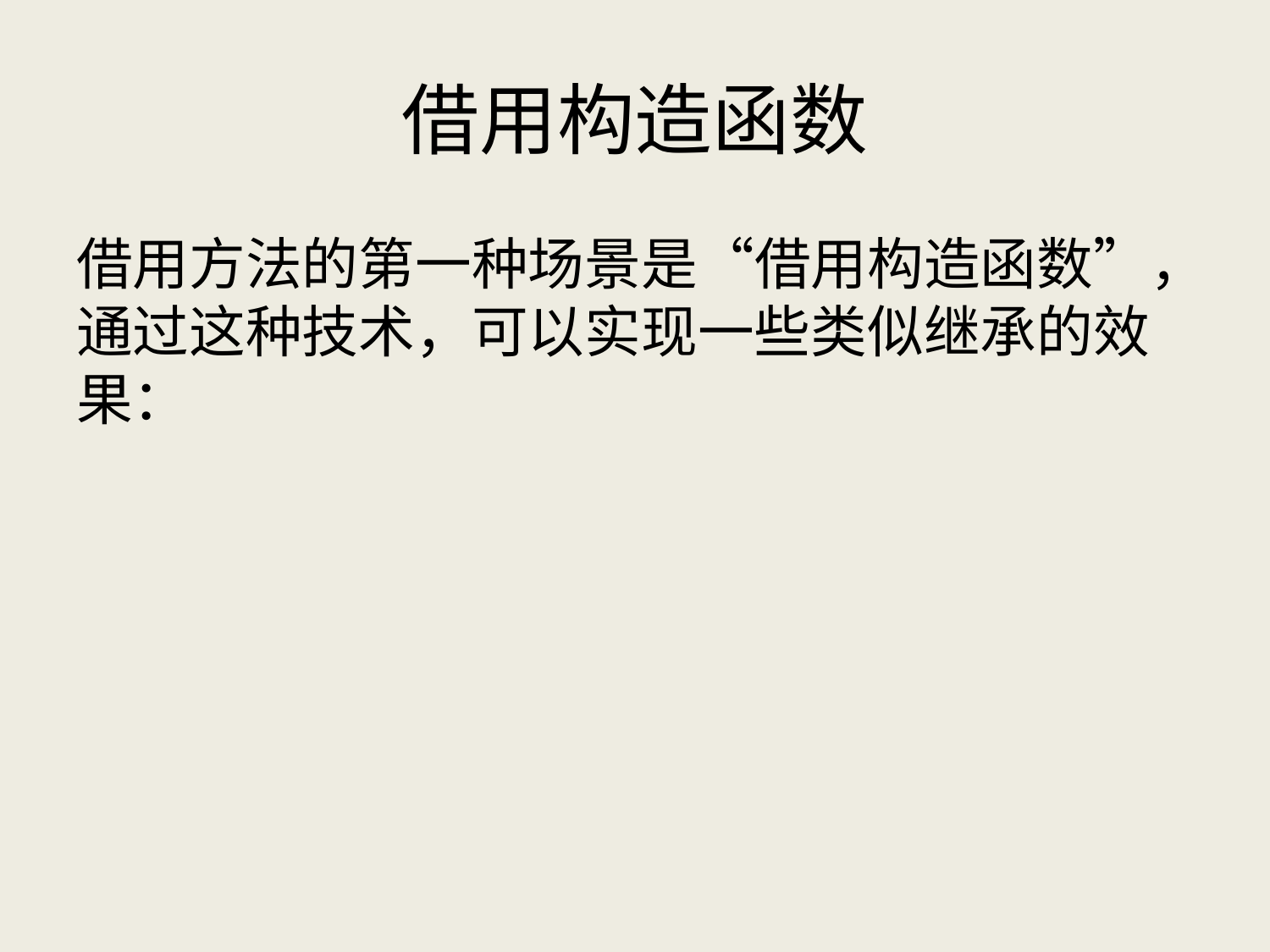

# 借用构造函数
借用方法的第一种场景是“借用构造函数”，通过这种技术，可以实现一些类似继承的效果：